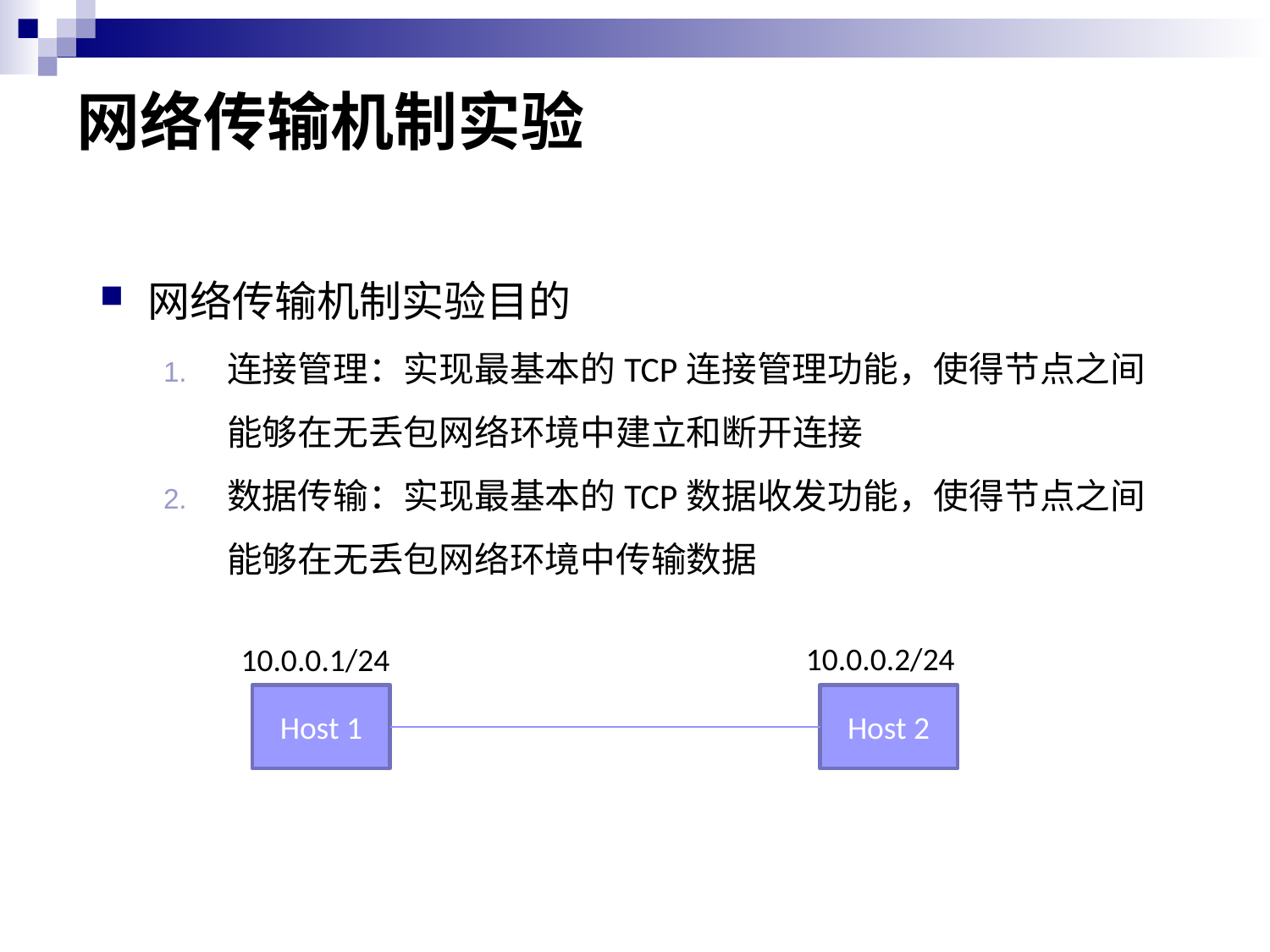

# 网络传输机制实验
网络传输机制实验目的
连接管理：实现最基本的TCP连接管理功能，使得节点之间能够在无丢包网络环境中建立和断开连接
数据传输：实现最基本的TCP数据收发功能，使得节点之间能够在无丢包网络环境中传输数据
10.0.0.2/24
10.0.0.1/24
Host 1
Host 2
3